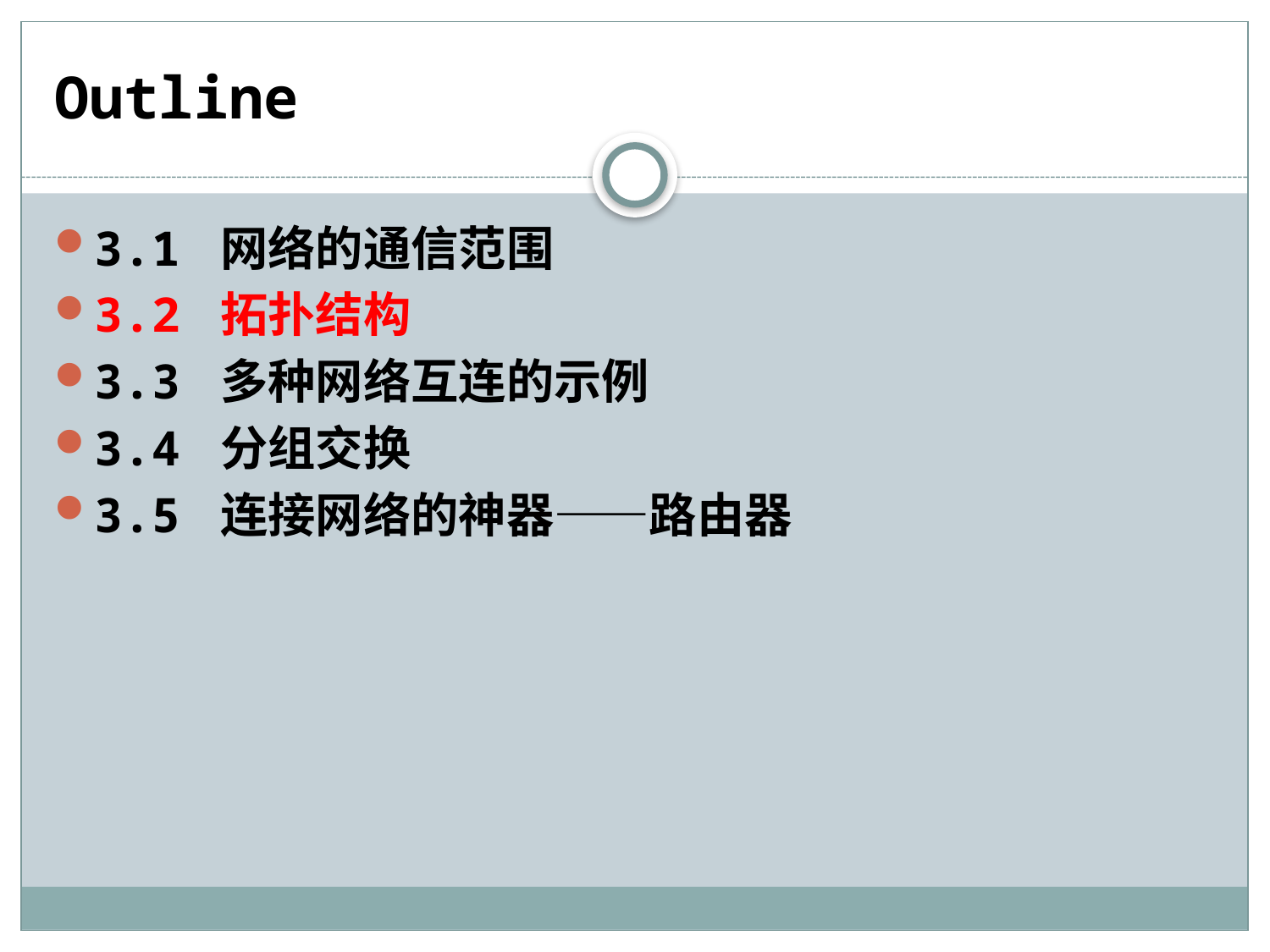

# Outline
3.1 网络的通信范围
3.2 拓扑结构
3.3 多种网络互连的示例
3.4 分组交换
3.5 连接网络的神器——路由器